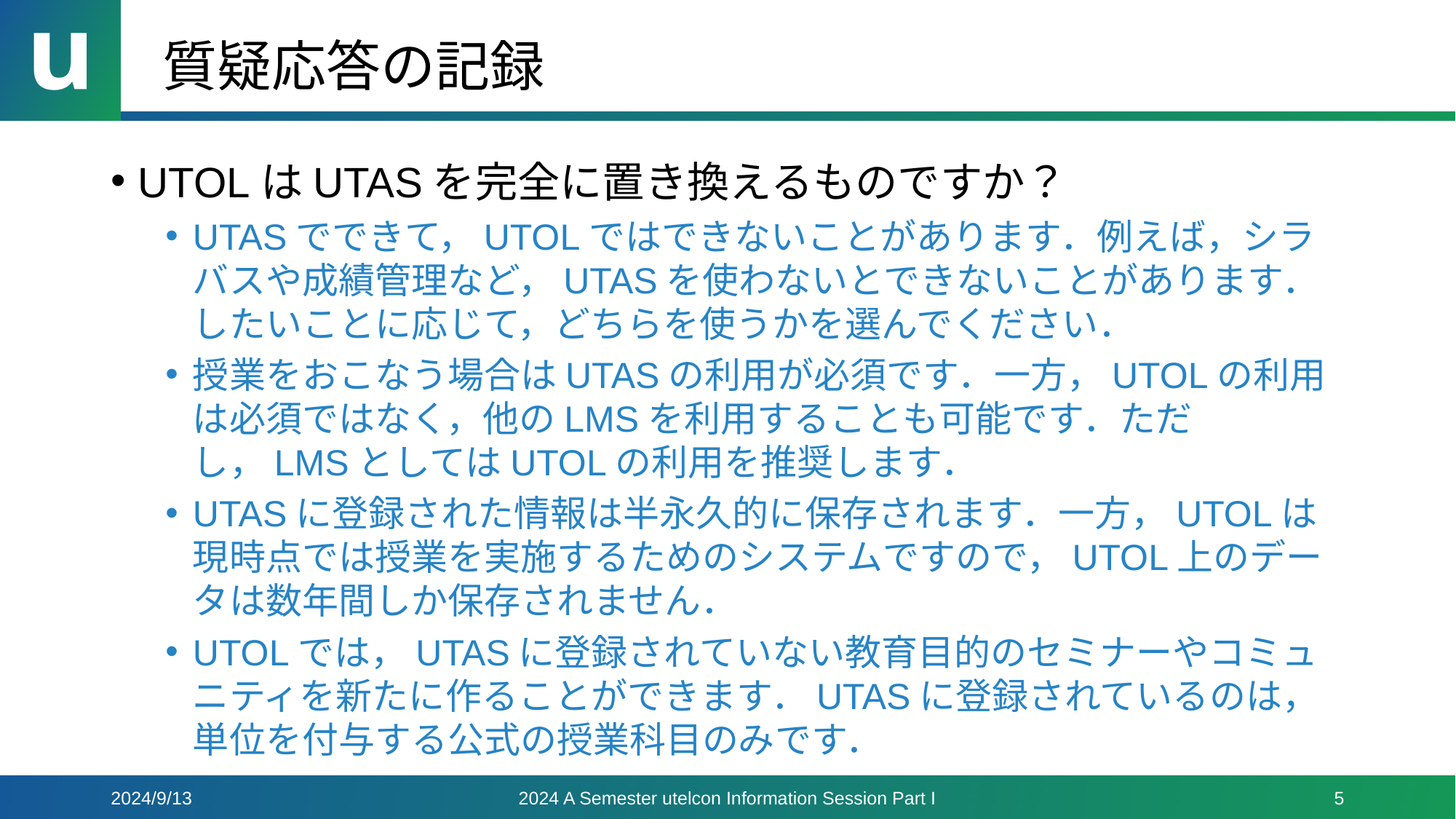

# 質疑応答の記録
UTOLはUTASを完全に置き換えるものですか？
UTASでできて，UTOLではできないことがあります．例えば，シラバスや成績管理など，UTASを使わないとできないことがあります．したいことに応じて，どちらを使うかを選んでください．
授業をおこなう場合はUTASの利用が必須です．一方，UTOLの利用は必須ではなく，他のLMSを利用することも可能です．ただし，LMSとしてはUTOLの利用を推奨します．
UTASに登録された情報は半永久的に保存されます．一方，UTOLは現時点では授業を実施するためのシステムですので，UTOL上のデータは数年間しか保存されません．
UTOLでは，UTASに登録されていない教育目的のセミナーやコミュニティを新たに作ることができます．UTASに登録されているのは，単位を付与する公式の授業科目のみです．
2024/9/13
2024 A Semester utelcon Information Session Part I
5